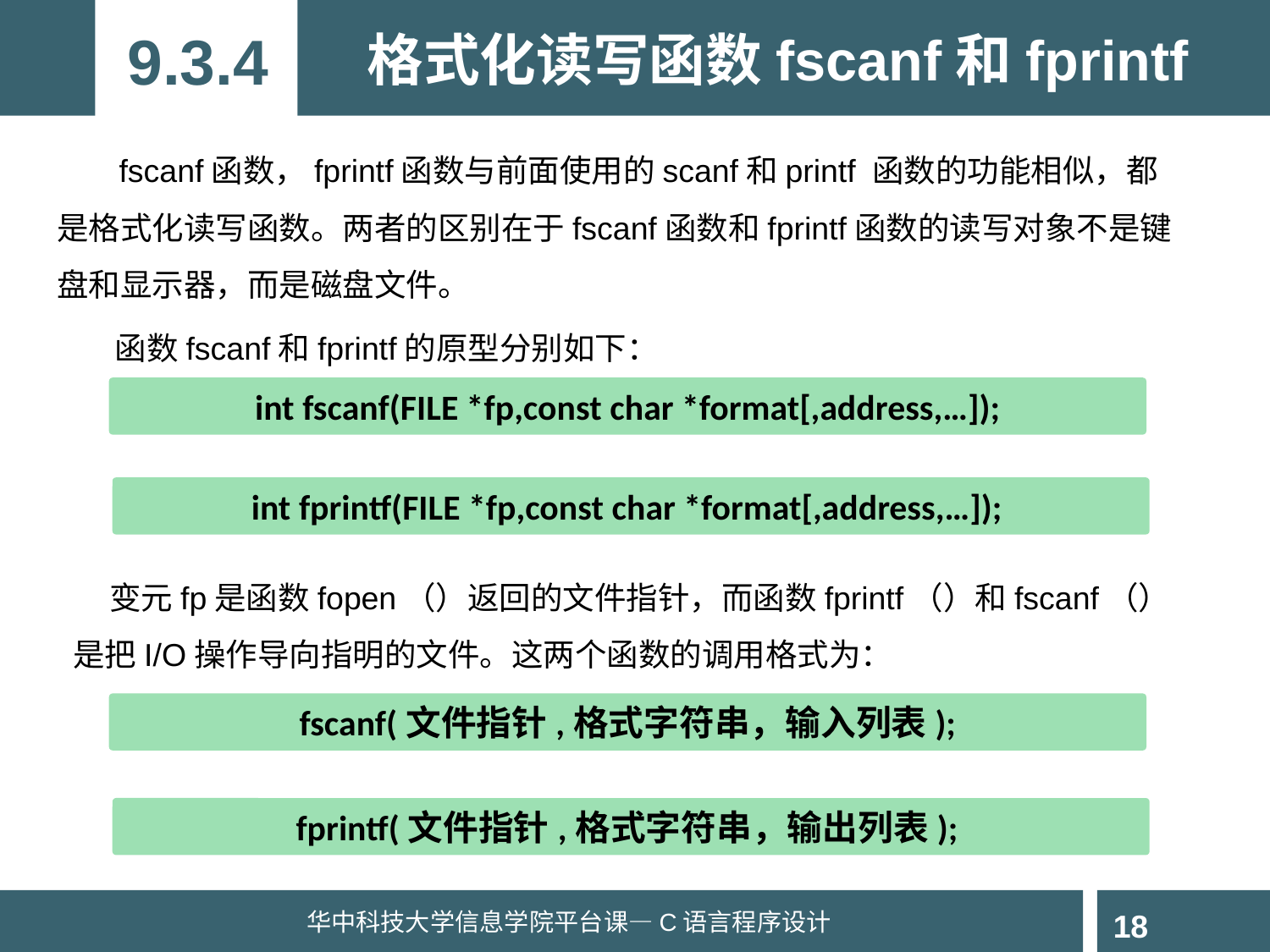

9.3.4
格式化读写函数fscanf和fprintf
       fscanf函数，fprintf函数与前面使用的scanf和printf 函数的功能相似，都是格式化读写函数。两者的区别在于fscanf函数和fprintf函数的读写对象不是键盘和显示器，而是磁盘文件。
       函数fscanf和fprintf的原型分别如下：
int fscanf(FILE *fp,const char *format[,address,…]);
int fprintf(FILE *fp,const char *format[,address,…]);
    变元fp是函数fopen（）返回的文件指针，而函数fprintf（）和fscanf（）是把I/O操作导向指明的文件。这两个函数的调用格式为：
fscanf(文件指针,格式字符串，输入列表);
fprintf(文件指针,格式字符串，输出列表);